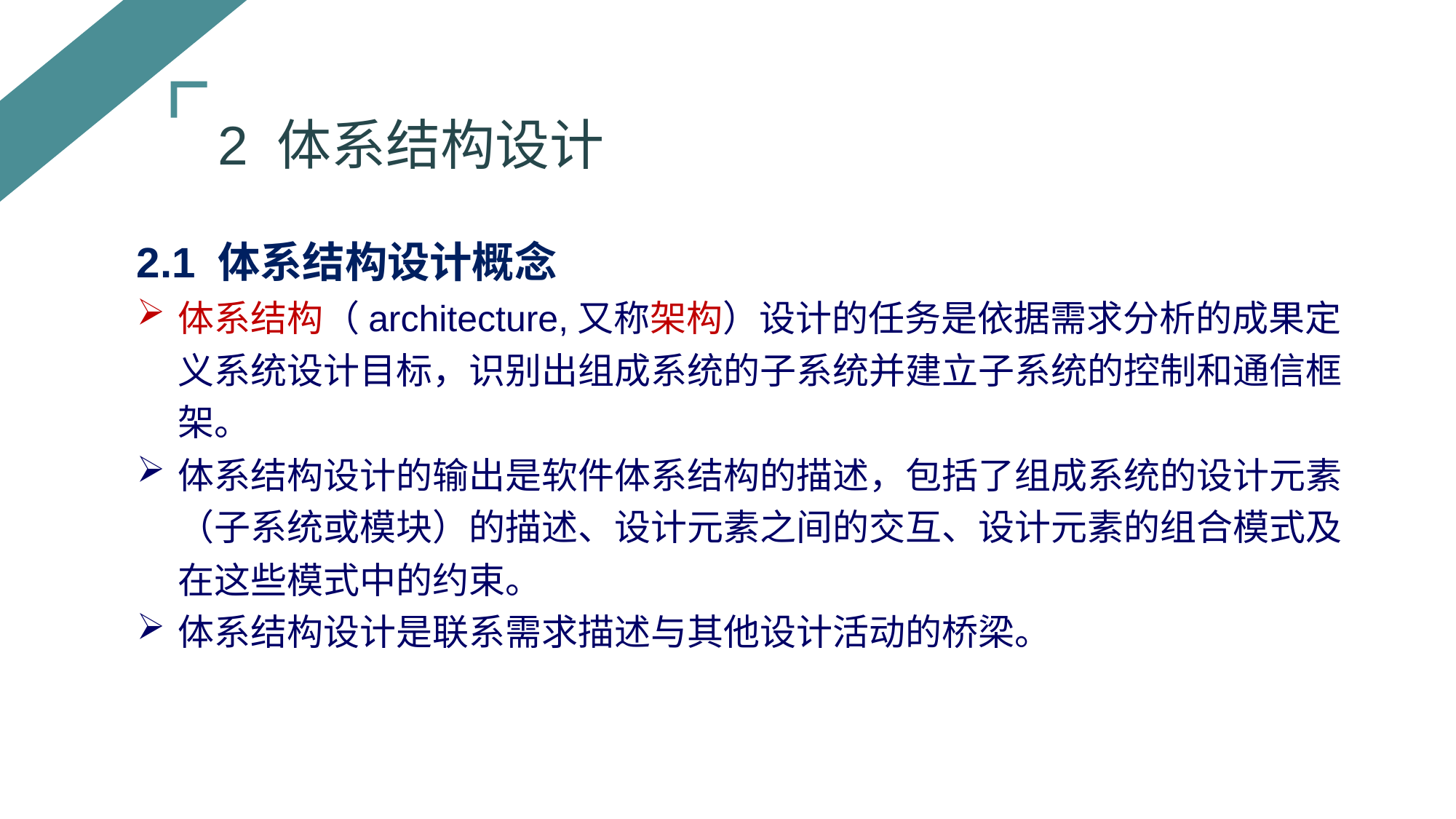

2 体系结构设计
2.1 体系结构设计概念
体系结构（architecture,又称架构）设计的任务是依据需求分析的成果定义系统设计目标，识别出组成系统的子系统并建立子系统的控制和通信框架。
体系结构设计的输出是软件体系结构的描述，包括了组成系统的设计元素（子系统或模块）的描述、设计元素之间的交互、设计元素的组合模式及在这些模式中的约束。
体系结构设计是联系需求描述与其他设计活动的桥梁。